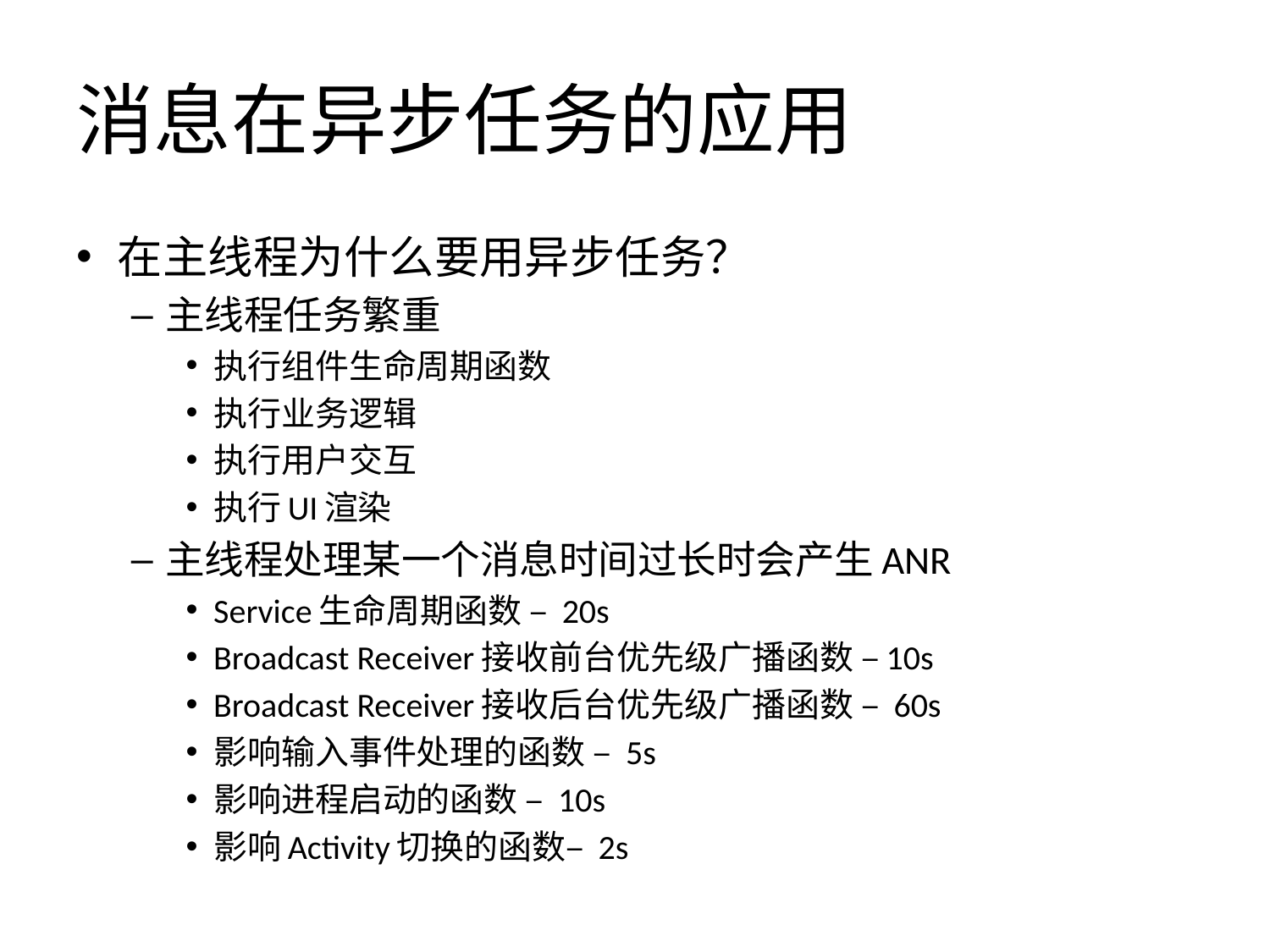

# 消息在异步任务的应用
在主线程为什么要用异步任务？
主线程任务繁重
执行组件生命周期函数
执行业务逻辑
执行用户交互
执行UI渲染
主线程处理某一个消息时间过长时会产生ANR
Service生命周期函数 – 20s
Broadcast Receiver接收前台优先级广播函数 –10s
Broadcast Receiver接收后台优先级广播函数 – 60s
影响输入事件处理的函数 – 5s
影响进程启动的函数 – 10s
影响Activity切换的函数– 2s